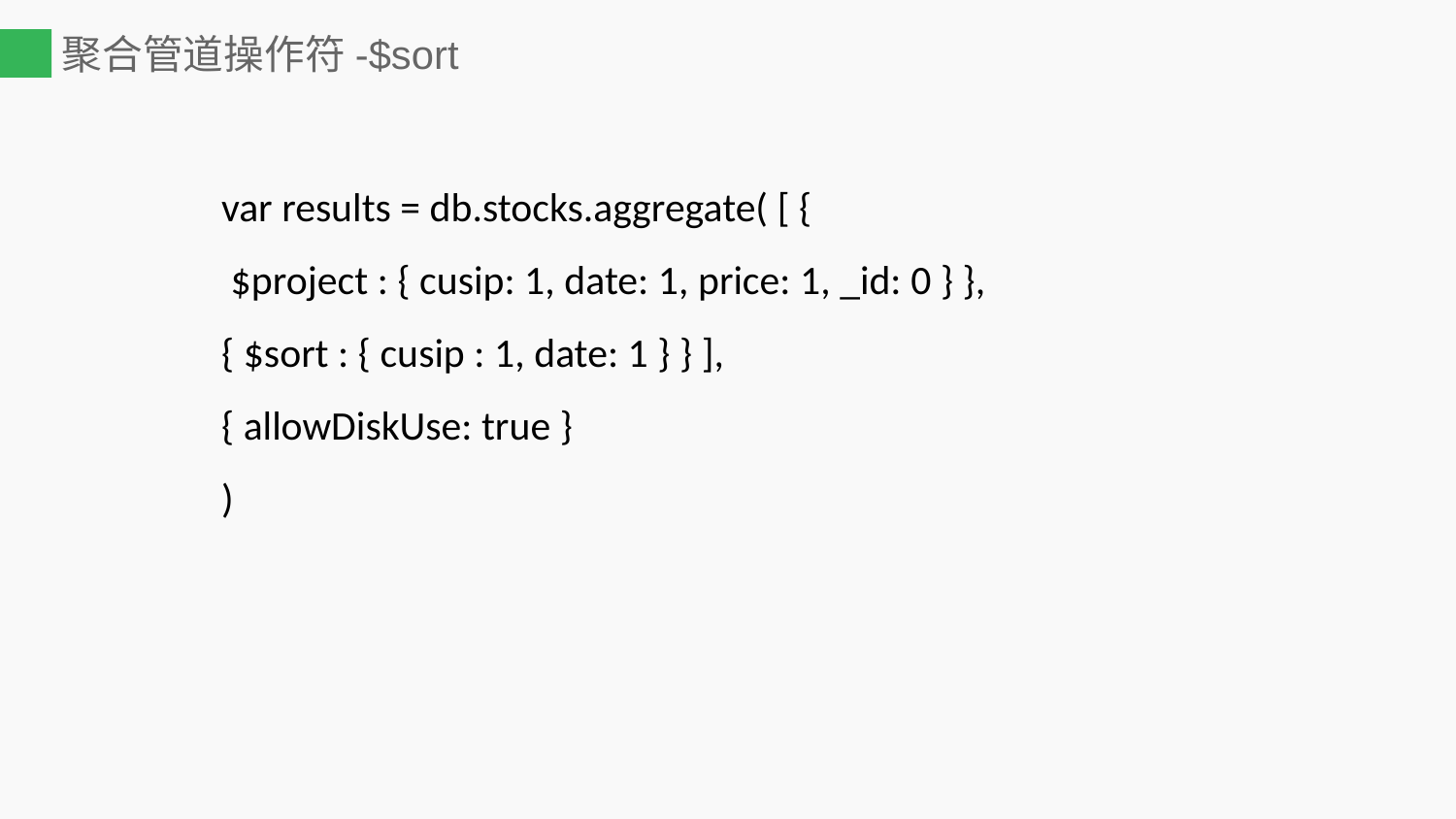

# 聚合管道操作符-$sort
var results = db.stocks.aggregate( [ {
 $project : { cusip: 1, date: 1, price: 1, _id: 0 } },
{ $sort : { cusip : 1, date: 1 } } ],
{ allowDiskUse: true }
)